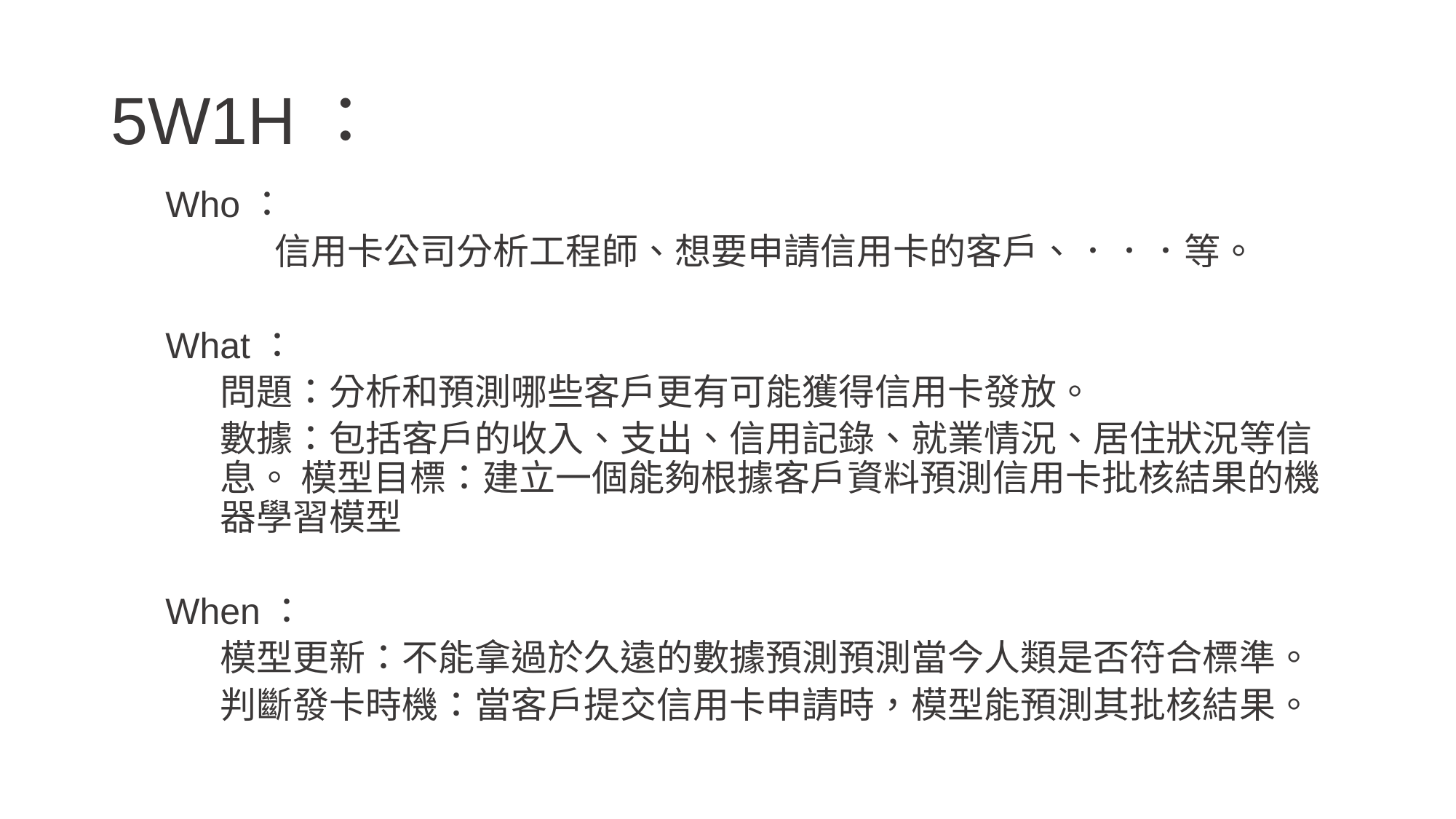

# 5W1H：
Who：
	信用卡公司分析工程師、想要申請信用卡的客戶、．．．等。

What：
問題：分析和預測哪些客戶更有可能獲得信用卡發放。
數據：包括客戶的收入、支出、信用記錄、就業情況、居住狀況等信息。 模型目標：建立一個能夠根據客戶資料預測信用卡批核結果的機器學習模型

When：
模型更新：不能拿過於久遠的數據預測預測當今人類是否符合標準。
判斷發卡時機：當客戶提交信用卡申請時，模型能預測其批核結果。